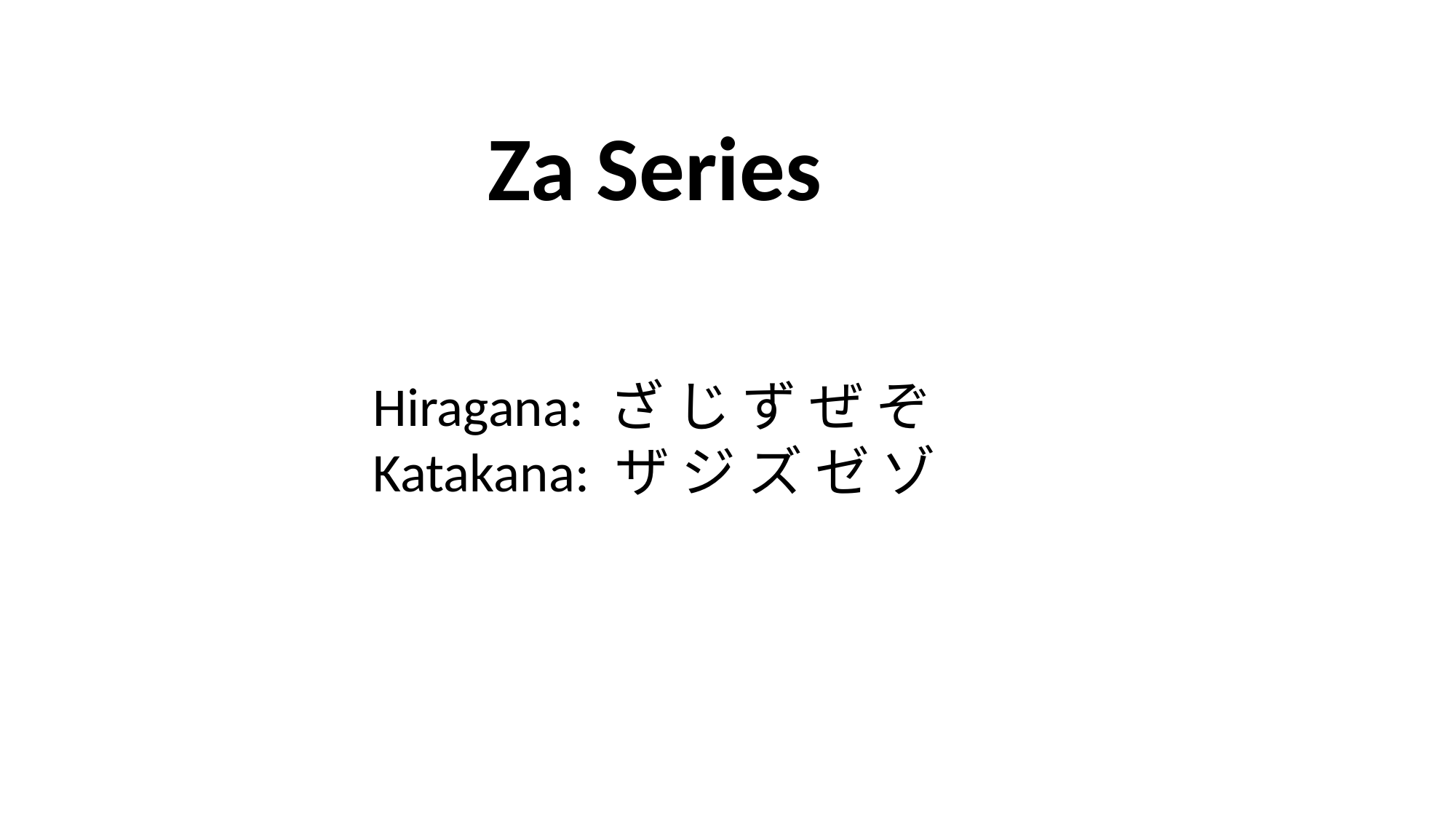

Za Series
Hiragana: ざ じ ず ぜ ぞ
Katakana: ザ ジ ズ ゼ ゾ